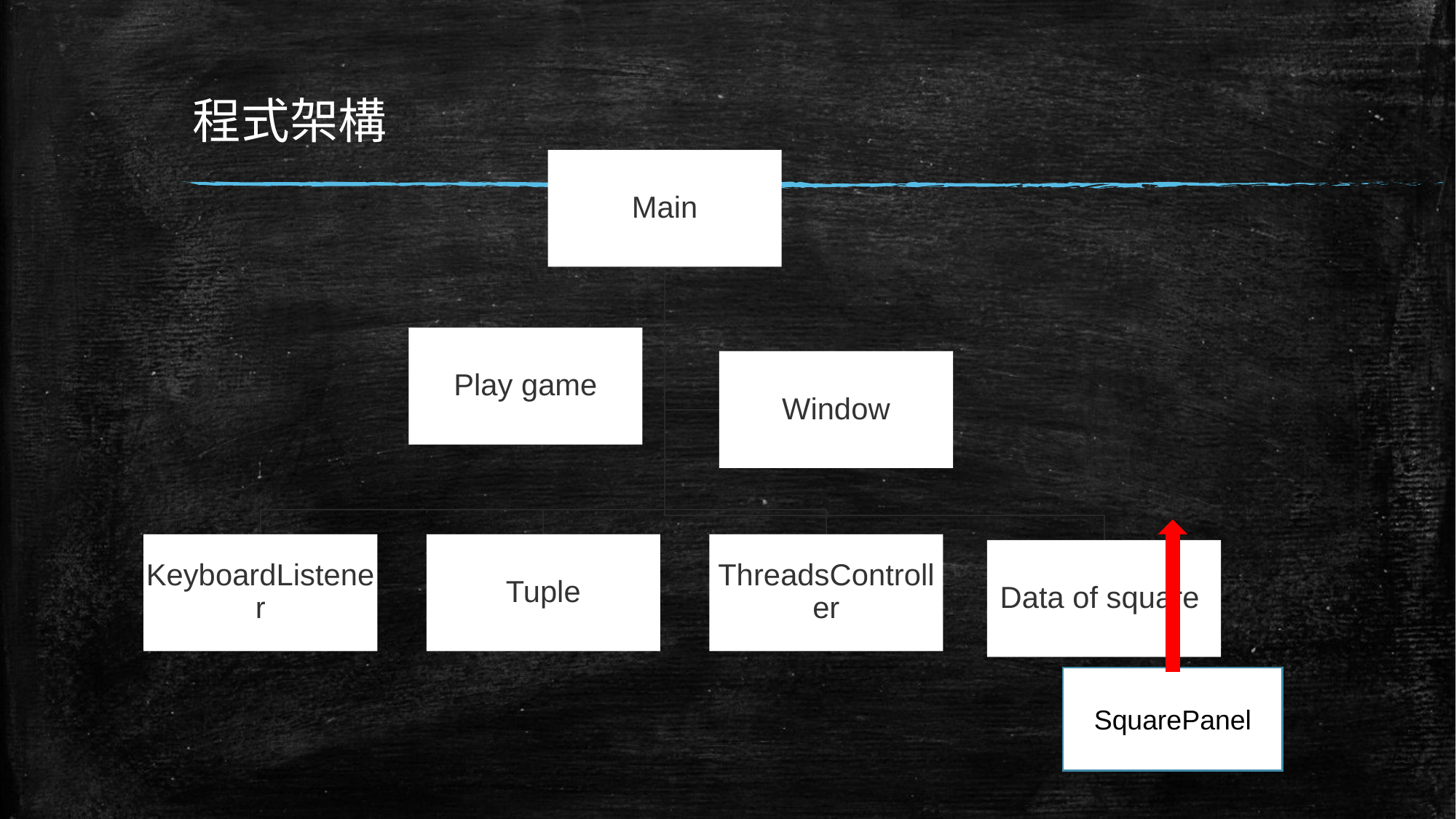

# 程式架構
Main
KeyboardListener
Tuple
ThreadsController
Data of square
Play game
Window

SquarePanel